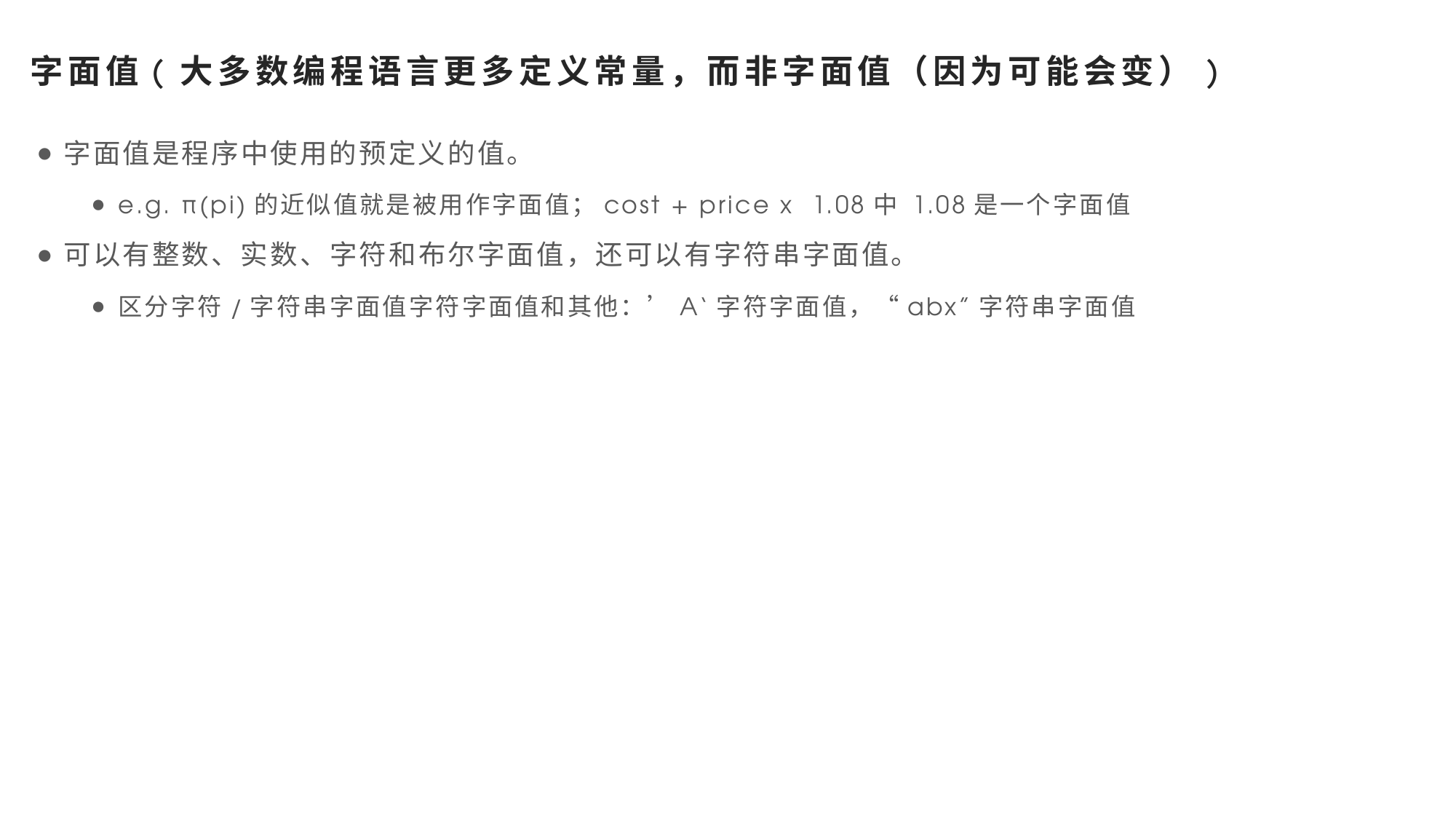

# 字面值(大多数编程语言更多定义常量，而非字面值（因为可能会变）)
字面值是程序中使用的预定义的值。
e.g. π(pi)的近似值就是被用作字面值；cost + price x  1.08中 1.08是一个字面值
可以有整数、实数、字符和布尔字面值，还可以有字符串字面值。
区分字符/字符串字面值字符字面值和其他：’A‘字符字面值，“abx”字符串字面值